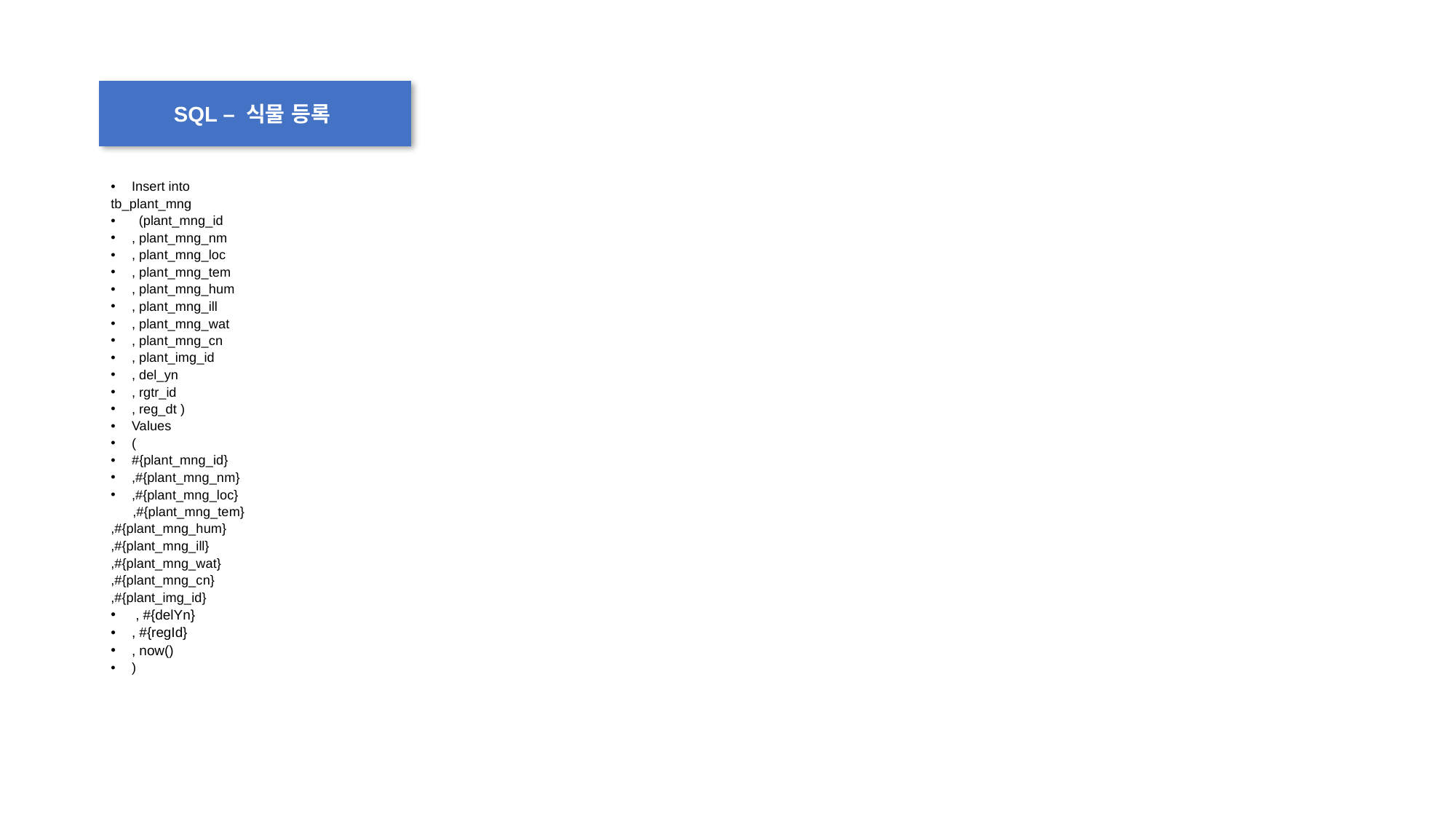

SQL – 식물 등록
Insert into
tb_plant_mng
  (plant_mng_id
, plant_mng_nm
, plant_mng_loc
, plant_mng_tem
, plant_mng_hum
, plant_mng_ill
, plant_mng_wat
, plant_mng_cn
, plant_img_id
, del_yn
, rgtr_id
, reg_dt )
Values
(
#{plant_mng_id}
,#{plant_mng_nm}
,#{plant_mng_loc}
      ,#{plant_mng_tem}
,#{plant_mng_hum}
,#{plant_mng_ill}
,#{plant_mng_wat}
,#{plant_mng_cn}
,#{plant_img_id}
 , #{delYn}
, #{regId}
, now()
)